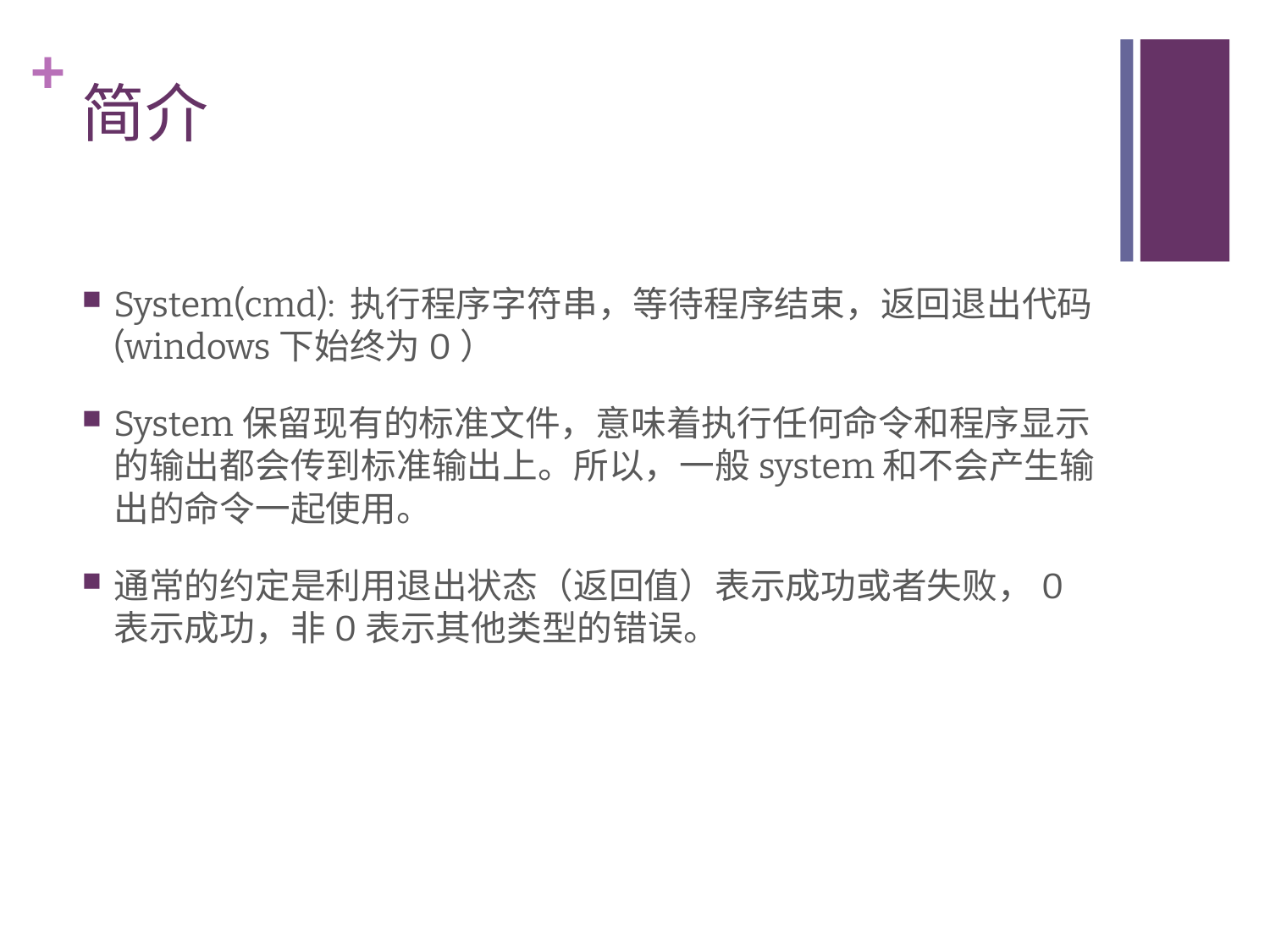

# 简介
System(cmd): 执行程序字符串，等待程序结束，返回退出代码(windows下始终为0）
System保留现有的标准文件，意味着执行任何命令和程序显示的输出都会传到标准输出上。所以，一般system和不会产生输出的命令一起使用。
通常的约定是利用退出状态（返回值）表示成功或者失败，0表示成功，非0表示其他类型的错误。